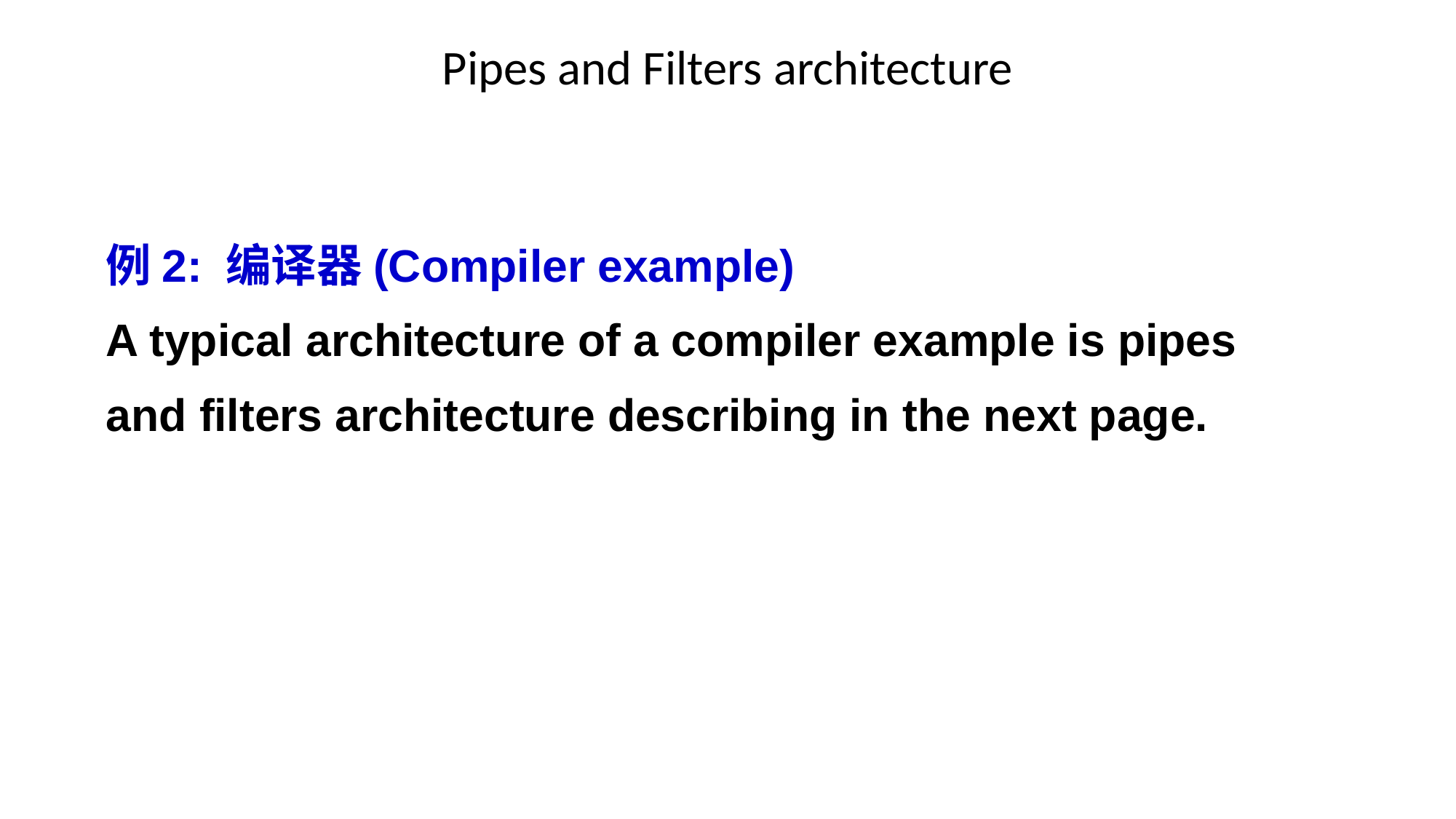

Pipes and Filters architecture
例2: 编译器(Compiler example)
A typical architecture of a compiler example is pipes
and filters architecture describing in the next page.